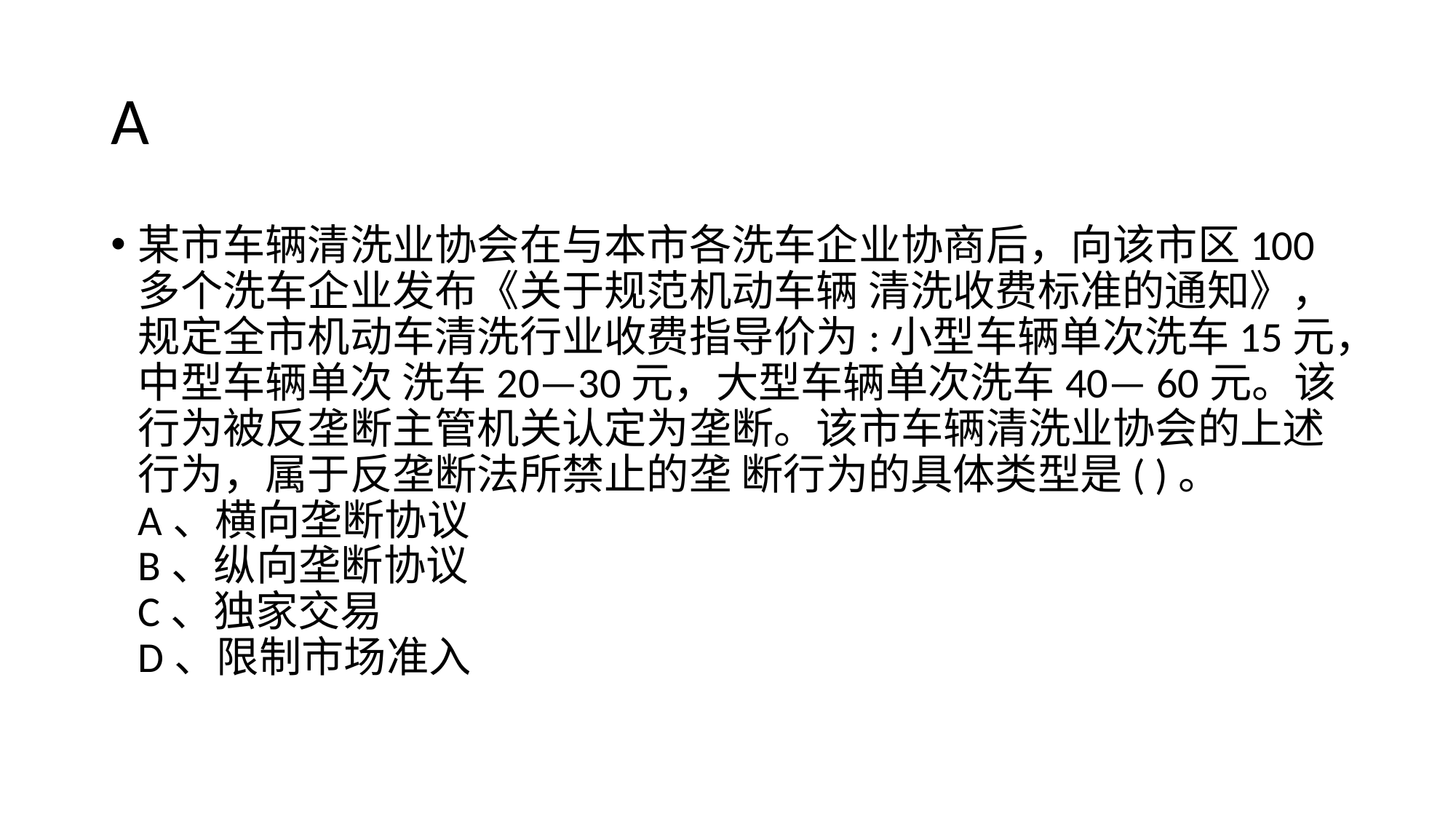

# A
某市车辆清洗业协会在与本市各洗车企业协商后，向该市区100多个洗车企业发布《关于规范机动车辆 清洗收费标准的通知》，规定全市机动车清洗行业收费指导价为:小型车辆单次洗车15元，中型车辆单次 洗车20—30元，大型车辆单次洗车40— 60元。该行为被反垄断主管机关认定为垄断。该市车辆清洗业协会的上述行为，属于反垄断法所禁止的垄 断行为的具体类型是( )。
A、横向垄断协议
B、纵向垄断协议
C、独家交易
D、限制市场准入